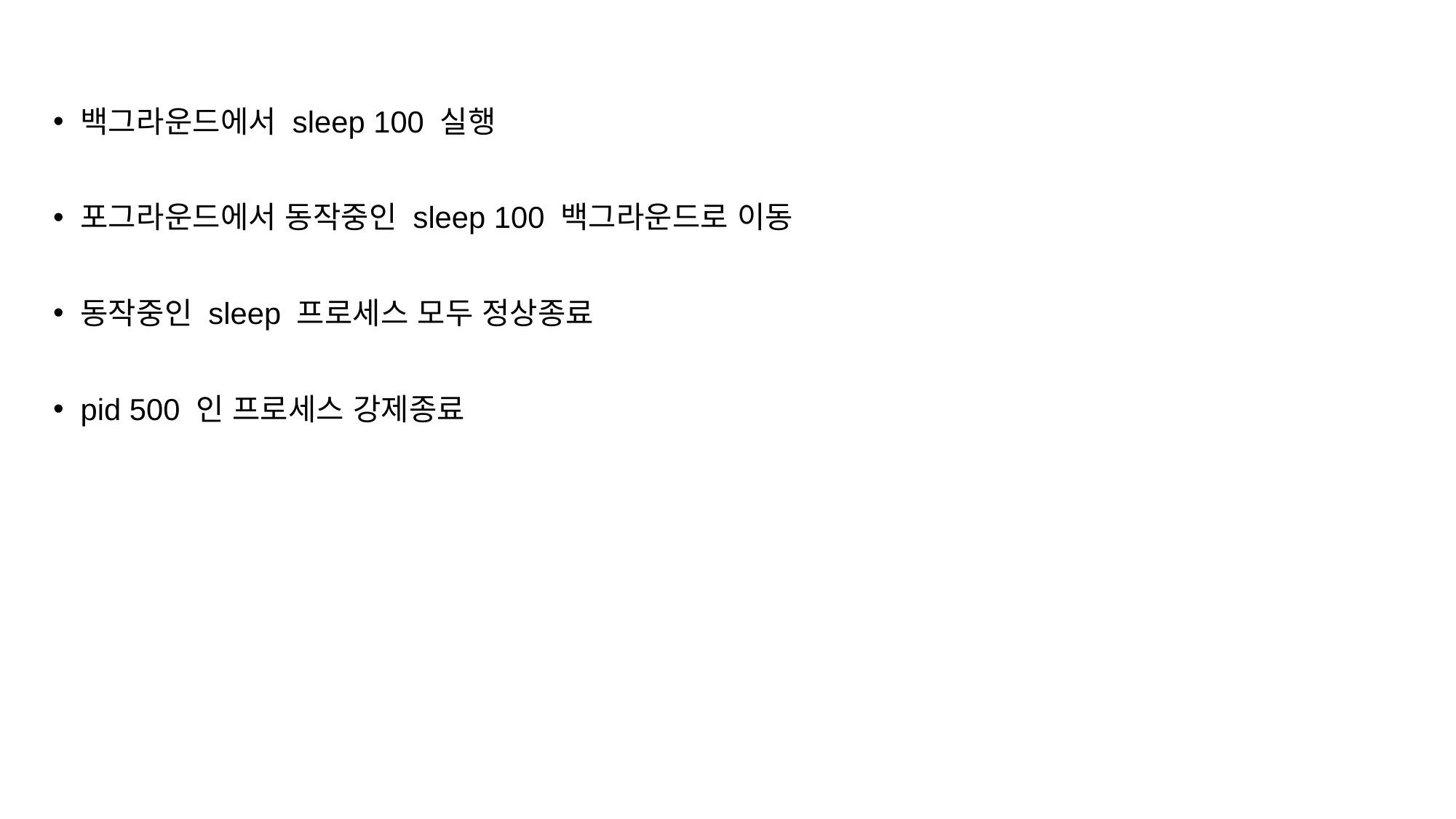

백그라운드에서 sleep 100 실행

포그라운드에서 동작중인 sleep 100 백그라운드로 이동

동작중인 sleep 프로세스 모두 정상종료

pid 500 인 프로세스 강제종료